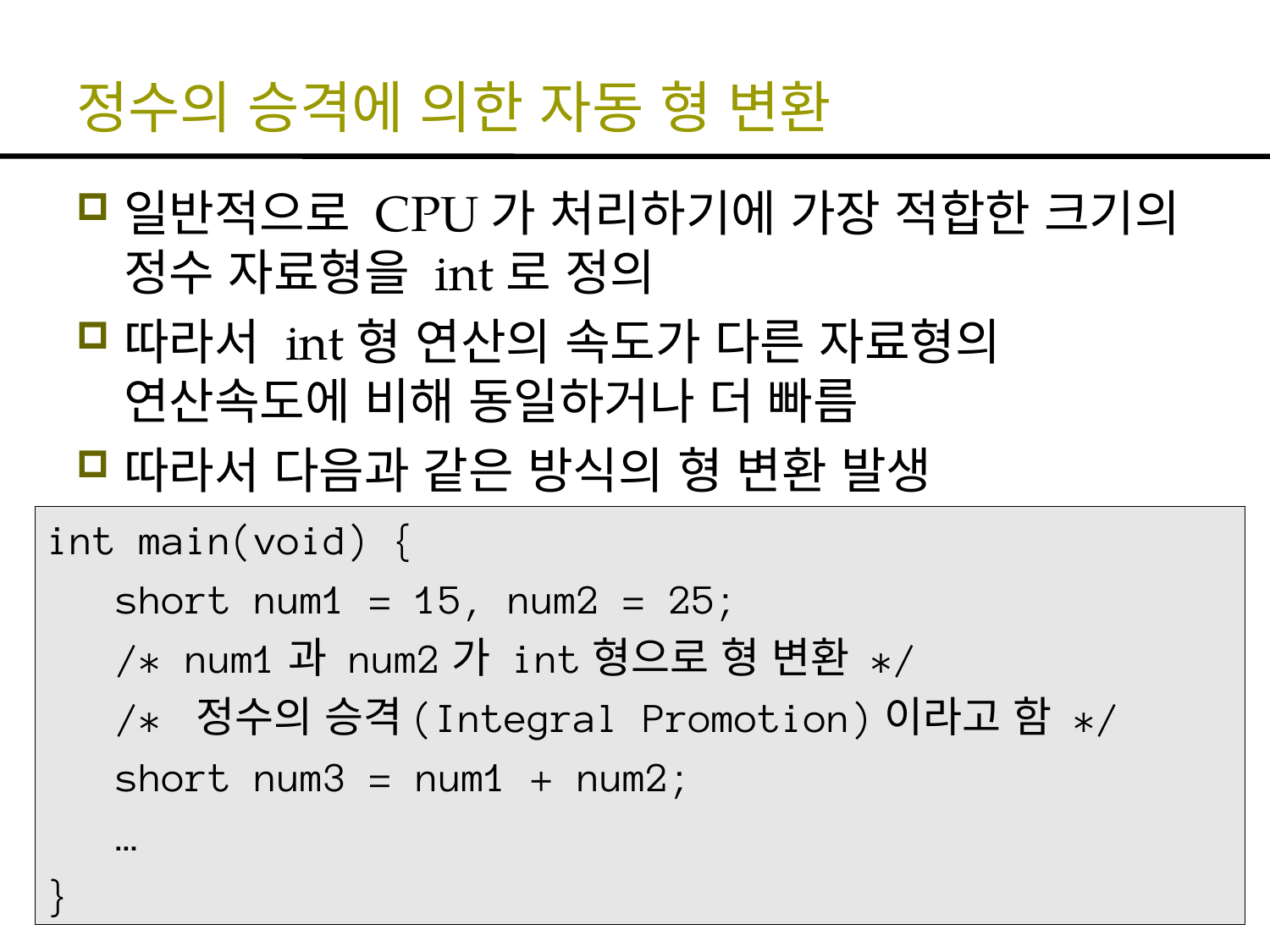

# 정수의 승격에 의한 자동 형 변환
일반적으로 CPU가 처리하기에 가장 적합한 크기의 정수 자료형을 int로 정의
따라서 int형 연산의 속도가 다른 자료형의 연산속도에 비해 동일하거나 더 빠름
따라서 다음과 같은 방식의 형 변환 발생
int main(void) {
   short num1 = 15, num2 = 25;
   /* num1과 num2가 int형으로 형 변환 */
   /* 정수의 승격(Integral Promotion)이라고 함 */
   short num3 = num1 + num2;
   …
}